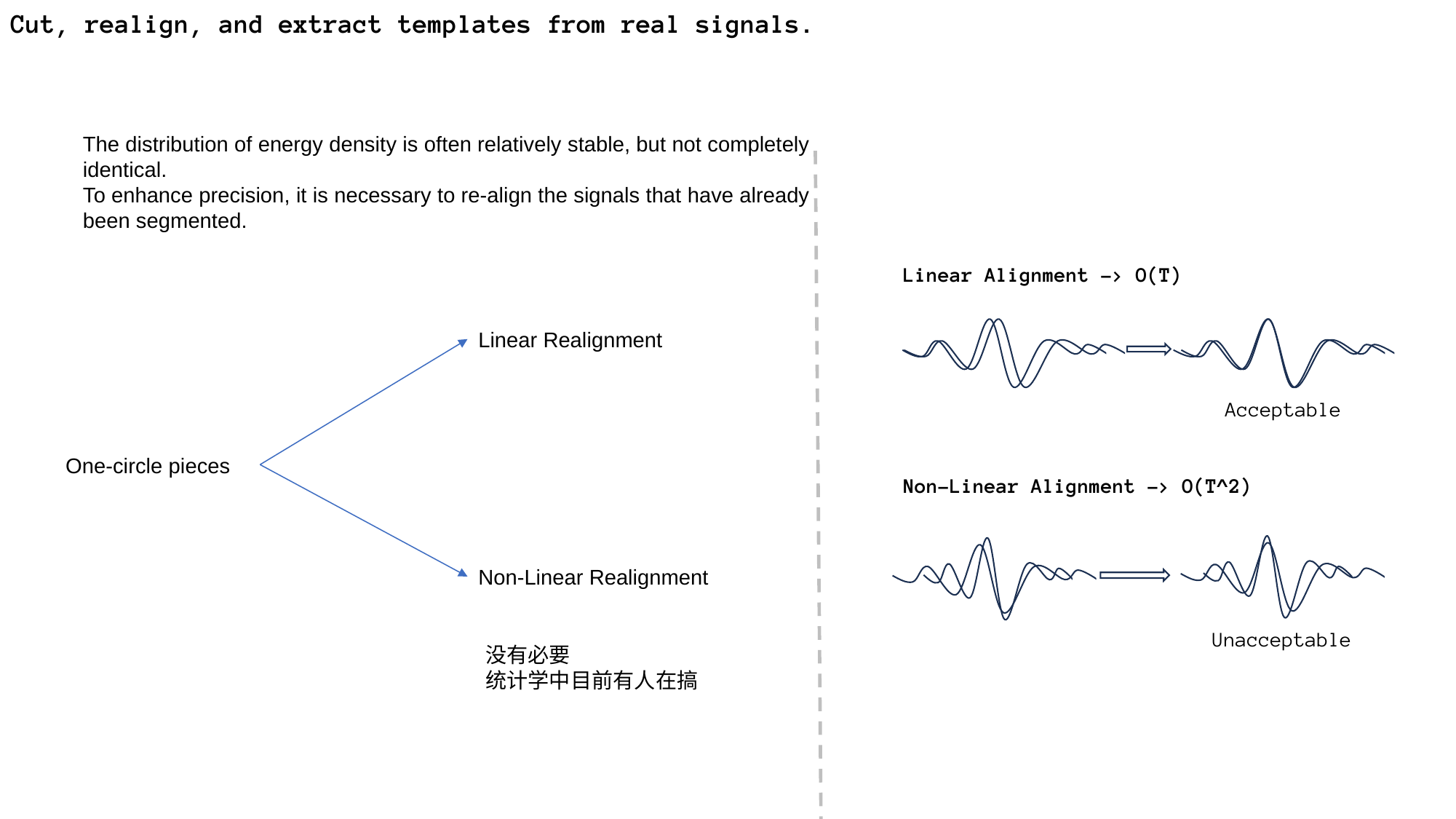

Cut, realign, and extract templates from real signals.
The distribution of energy density is often relatively stable, but not completely identical.
To enhance precision, it is necessary to re-align the signals that have already been segmented.
Linear Alignment -> O(T)

Linear Realignment

Acceptable
One-circle pieces
Non-Linear Alignment -> O(T^2)

Non-Linear Realignment

Unacceptable
没有必要
统计学中目前有人在搞